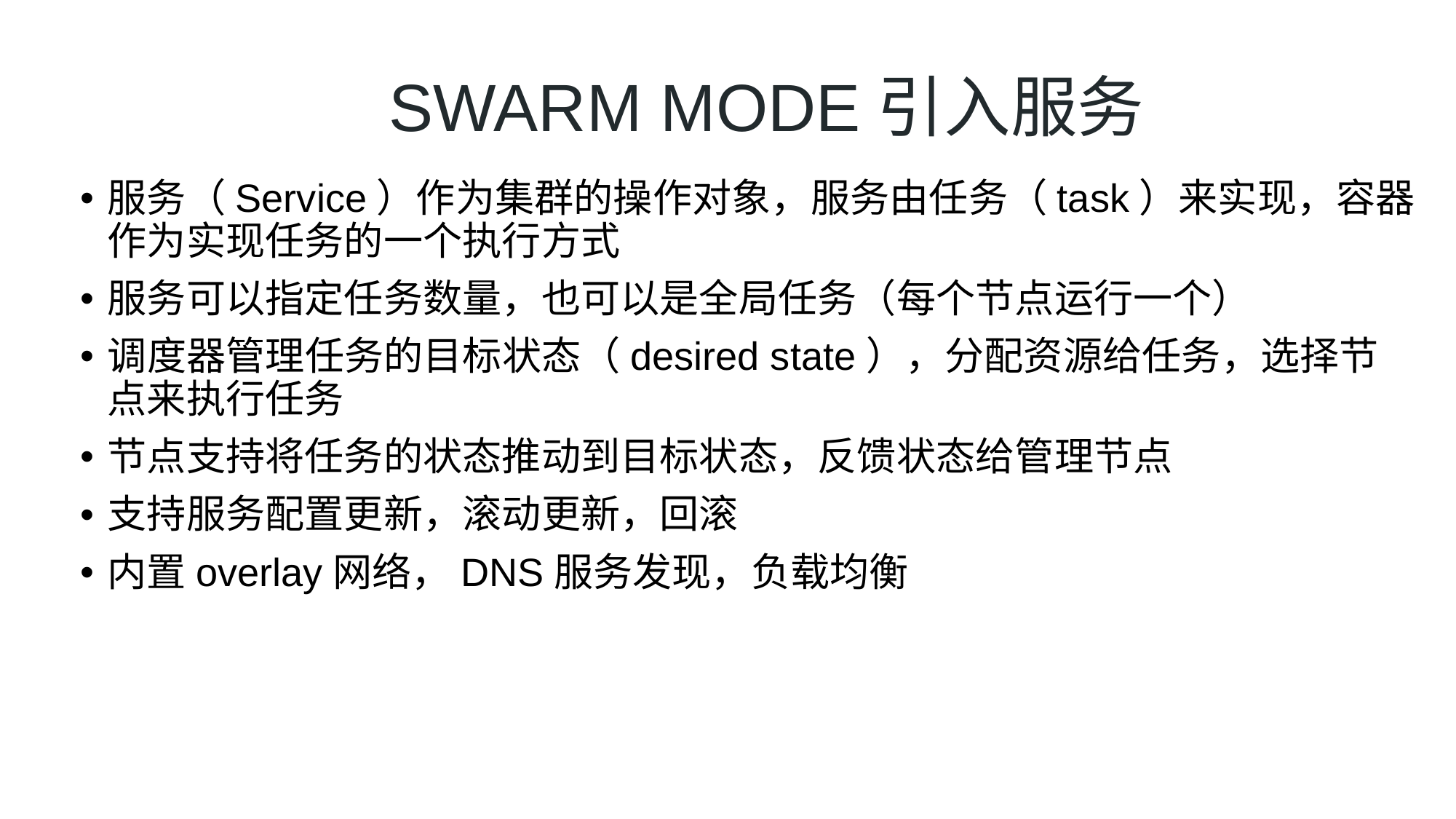

SWARM MODE引入服务
•
服务（Service）作为集群的操作对象，服务由任务（task）来实现，容器
作为实现任务的一个执行方式
•
•
服务可以指定任务数量，也可以是全局任务（每个节点运行一个）
调度器管理任务的目标状态（desired state），分配资源给任务，选择节
点来执行任务
•
•
•
节点支持将任务的状态推动到目标状态，反馈状态给管理节点
支持服务配置更新，滚动更新，回滚
内置overlay网络，DNS服务发现，负载均衡